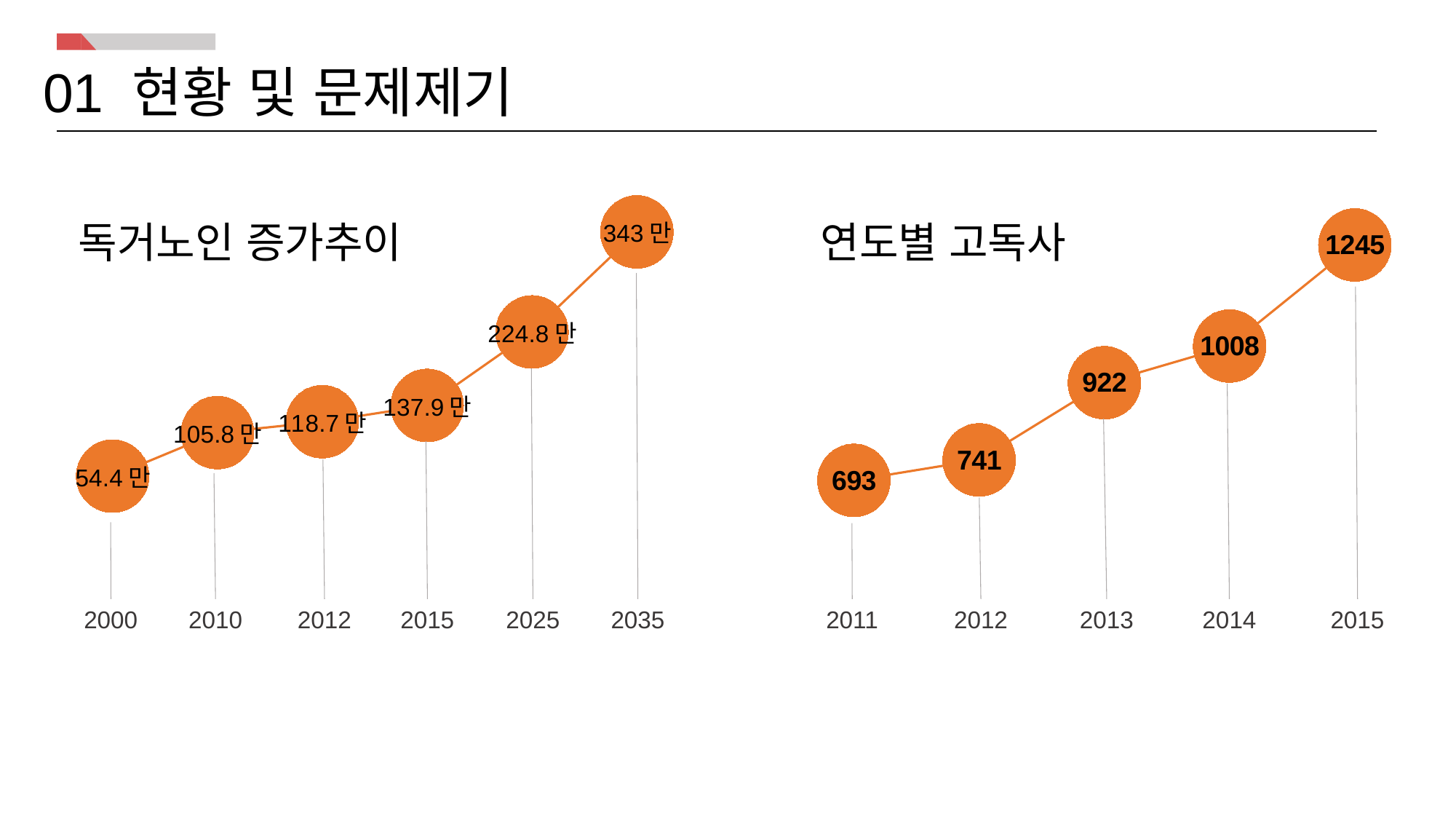

01 현황 및 문제제기

### Chart

| Category |  |
|---|---|

### Chart

| Category |  |
|---|---|
2000
독거노인 증가추이
연도별 고독사
2035
2015
2025
2014
2013
2015
2012
2010
2012
2011